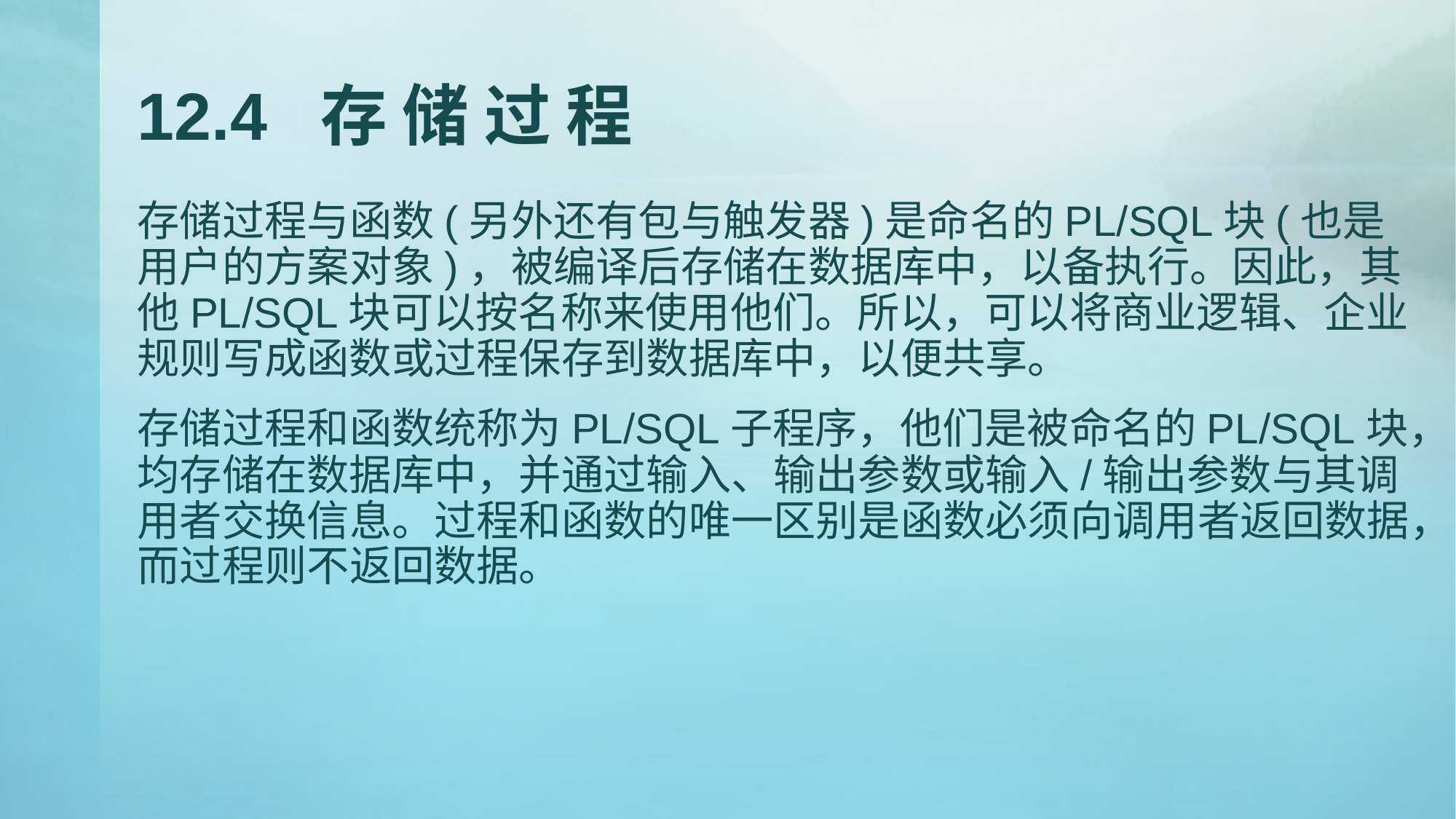

# 12.4  存 储 过 程
存储过程与函数(另外还有包与触发器)是命名的PL/SQL块(也是用户的方案对象)，被编译后存储在数据库中，以备执行。因此，其他PL/SQL块可以按名称来使用他们。所以，可以将商业逻辑、企业规则写成函数或过程保存到数据库中，以便共享。
存储过程和函数统称为PL/SQL子程序，他们是被命名的PL/SQL块，均存储在数据库中，并通过输入、输出参数或输入/输出参数与其调用者交换信息。过程和函数的唯一区别是函数必须向调用者返回数据，而过程则不返回数据。